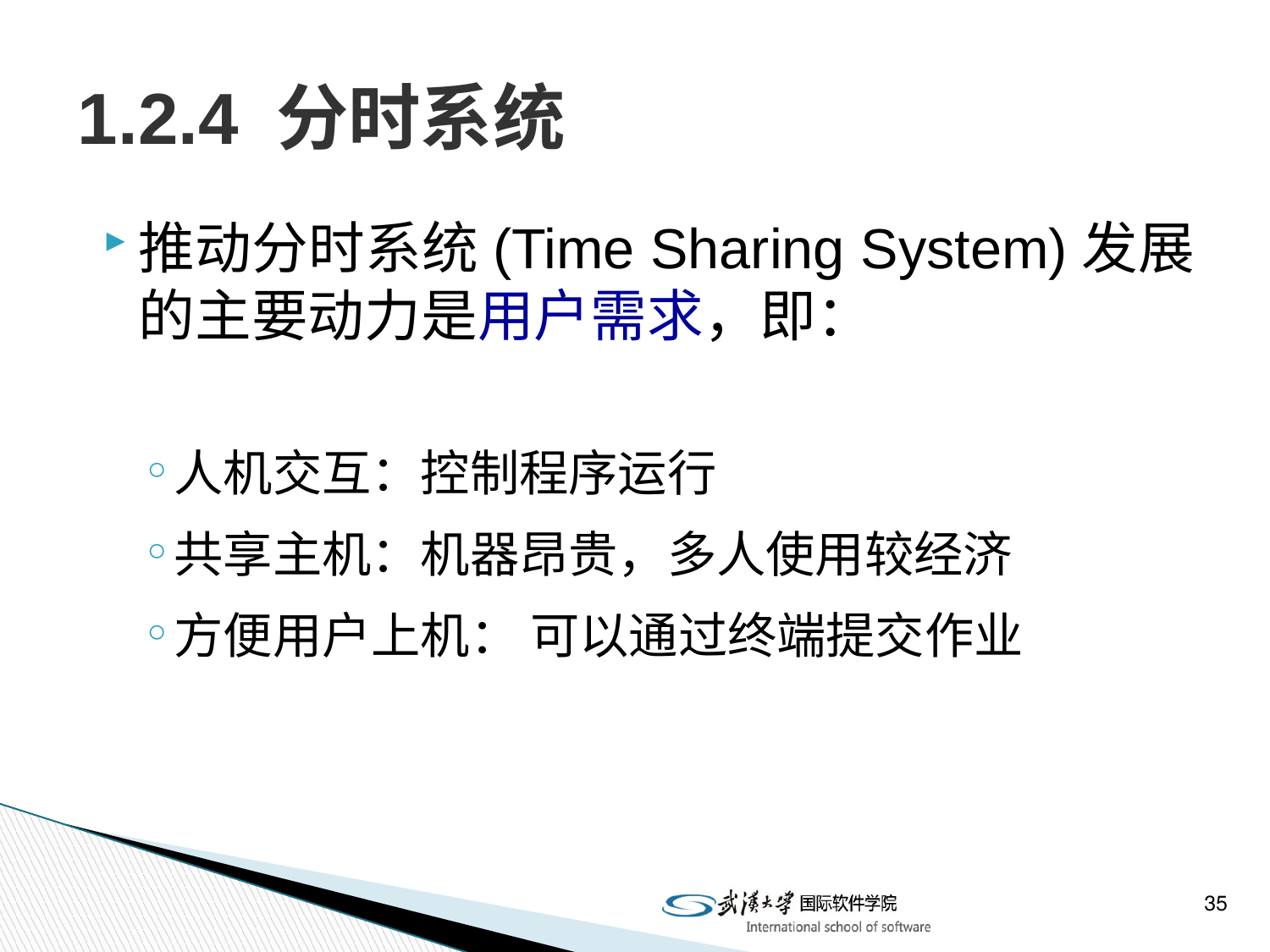

# 1.2.4 分时系统
推动分时系统(Time Sharing System)发展的主要动力是用户需求，即：

人机交互：控制程序运行
共享主机：机器昂贵，多人使用较经济
方便用户上机： 可以通过终端提交作业